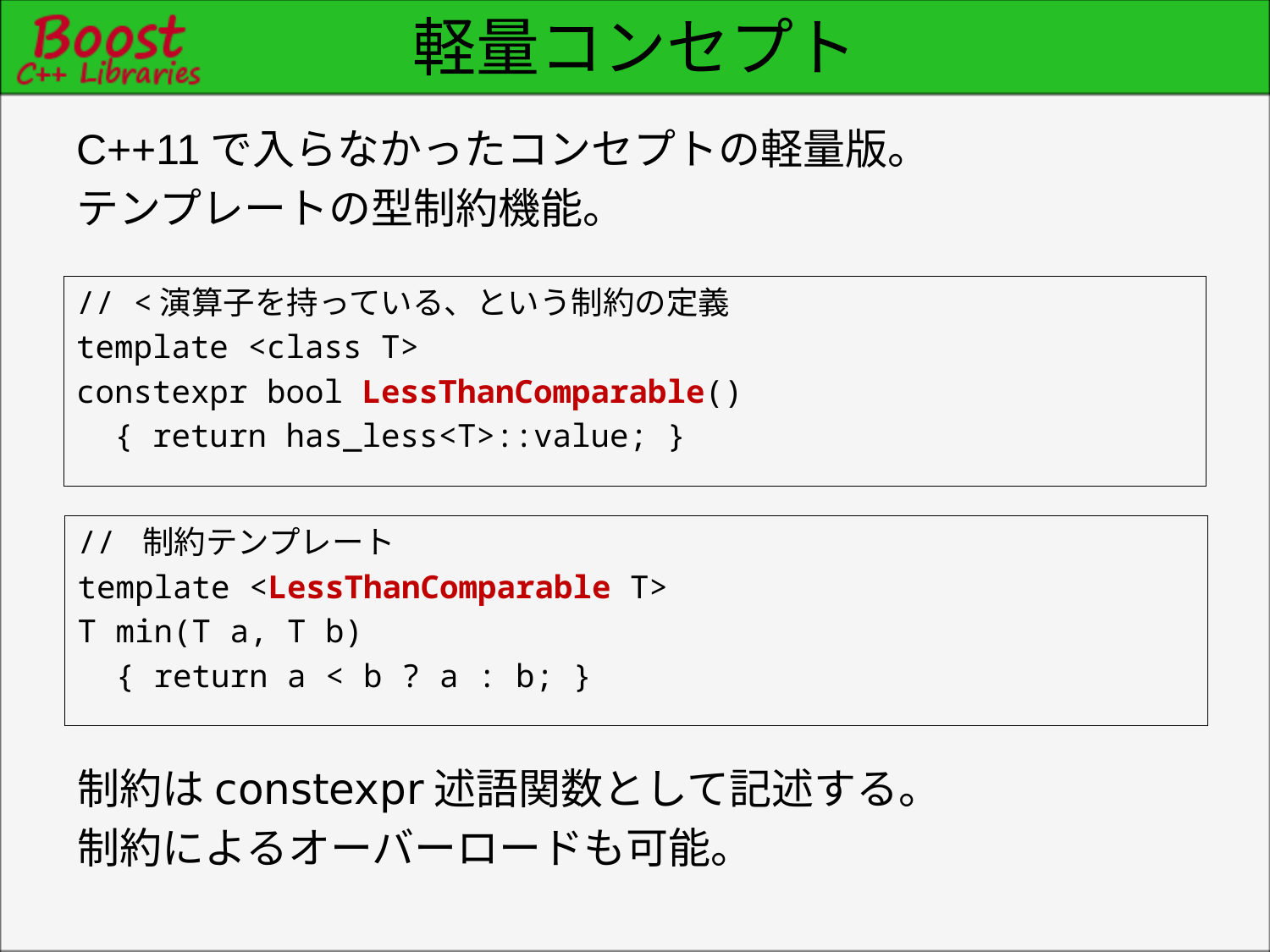

# 軽量コンセプト
C++11で入らなかったコンセプトの軽量版。
テンプレートの型制約機能。
// <演算子を持っている、という制約の定義
template <class T>
constexpr bool LessThanComparable()
  { return has_less<T>::value; }
// 制約テンプレート
template <LessThanComparable T>
T min(T a, T b)
  { return a < b ? a : b; }
制約はconstexpr述語関数として記述する。
制約によるオーバーロードも可能。